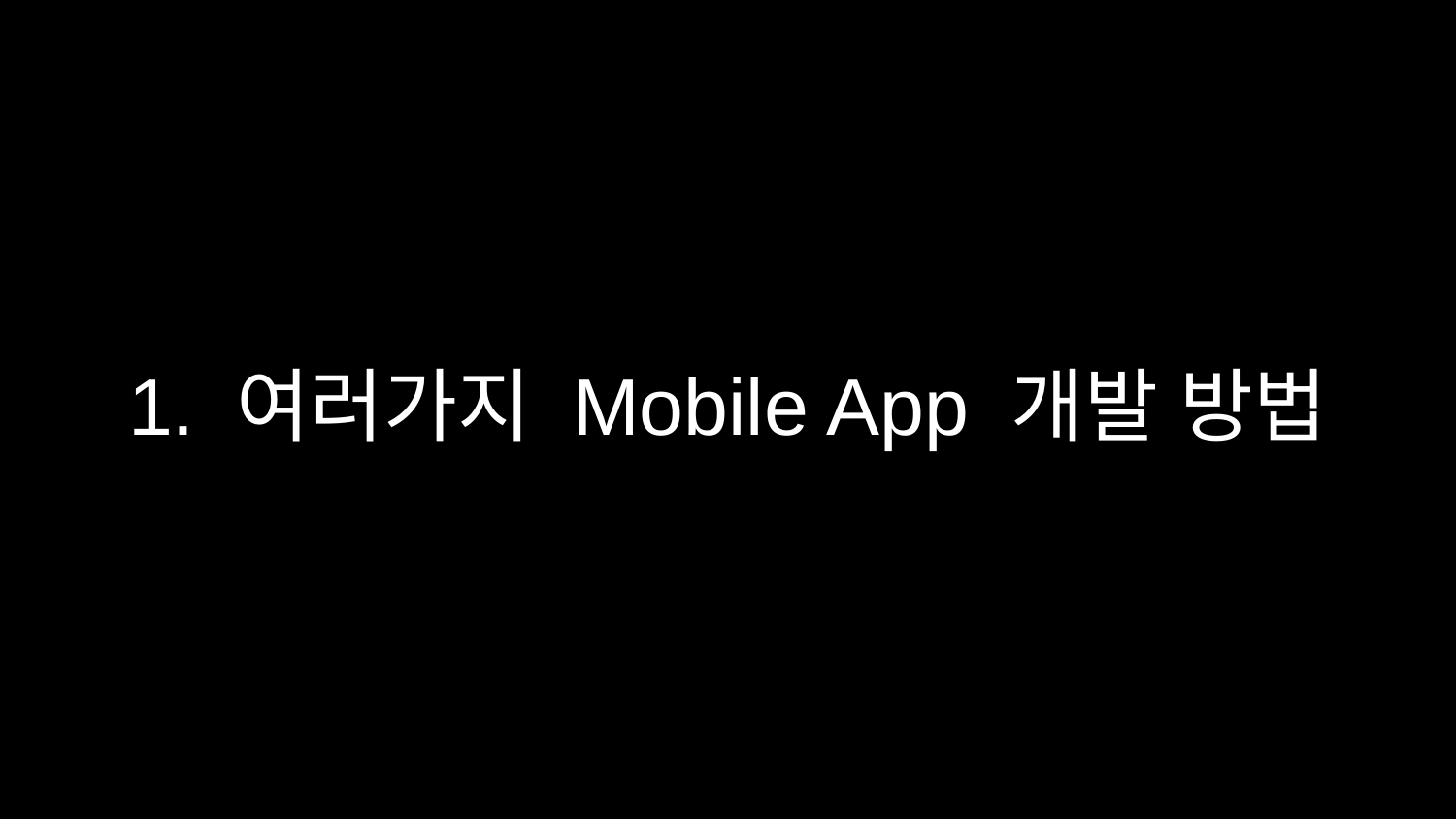

# 1. 여러가지 Mobile App 개발 방법